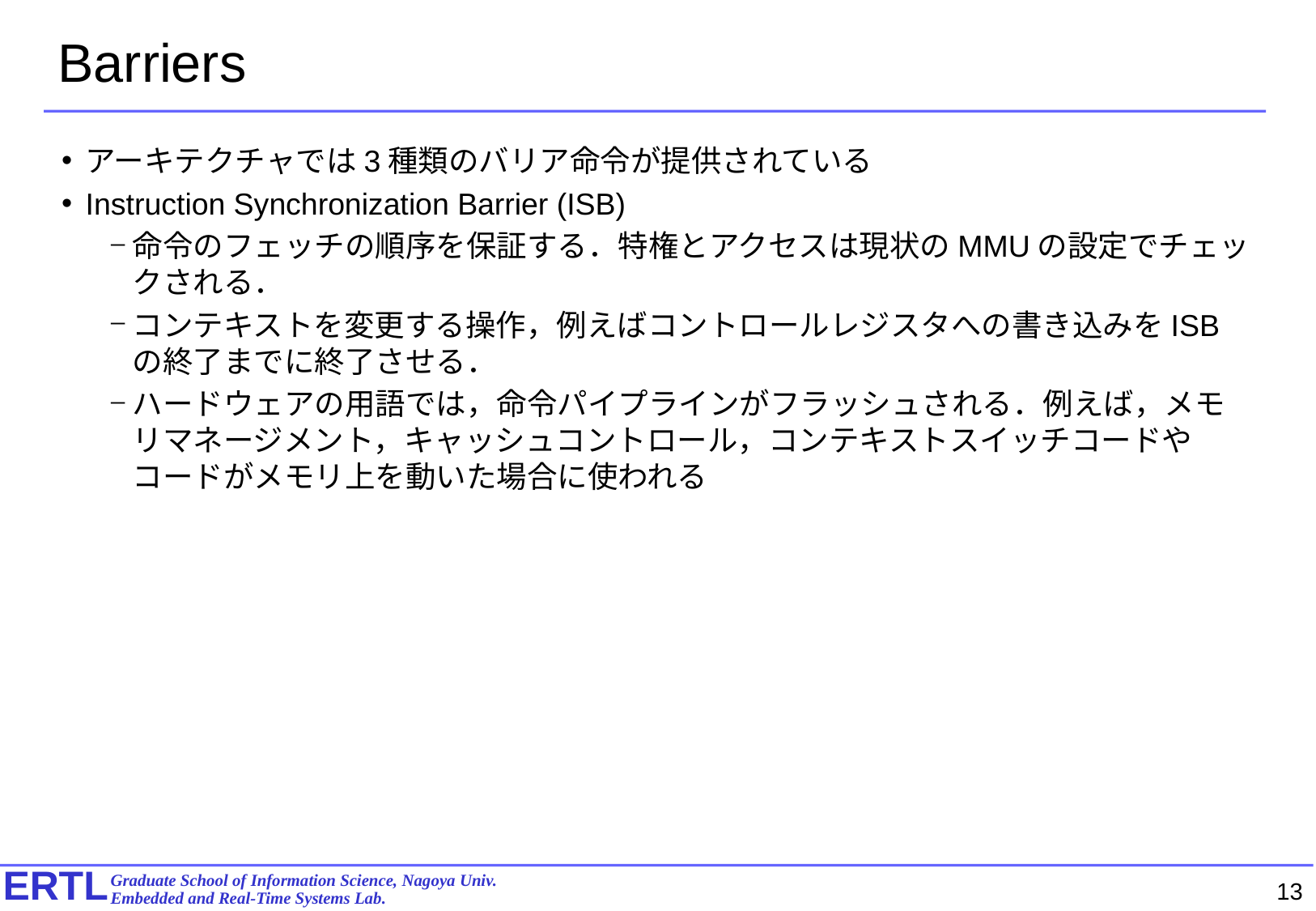

# Barriers
アーキテクチャでは3種類のバリア命令が提供されている
Instruction Synchronization Barrier (ISB)
命令のフェッチの順序を保証する．特権とアクセスは現状のMMUの設定でチェックされる．
コンテキストを変更する操作，例えばコントロールレジスタへの書き込みをISBの終了までに終了させる．
ハードウェアの用語では，命令パイプラインがフラッシュされる．例えば，メモリマネージメント，キャッシュコントロール，コンテキストスイッチコードやコードがメモリ上を動いた場合に使われる

13